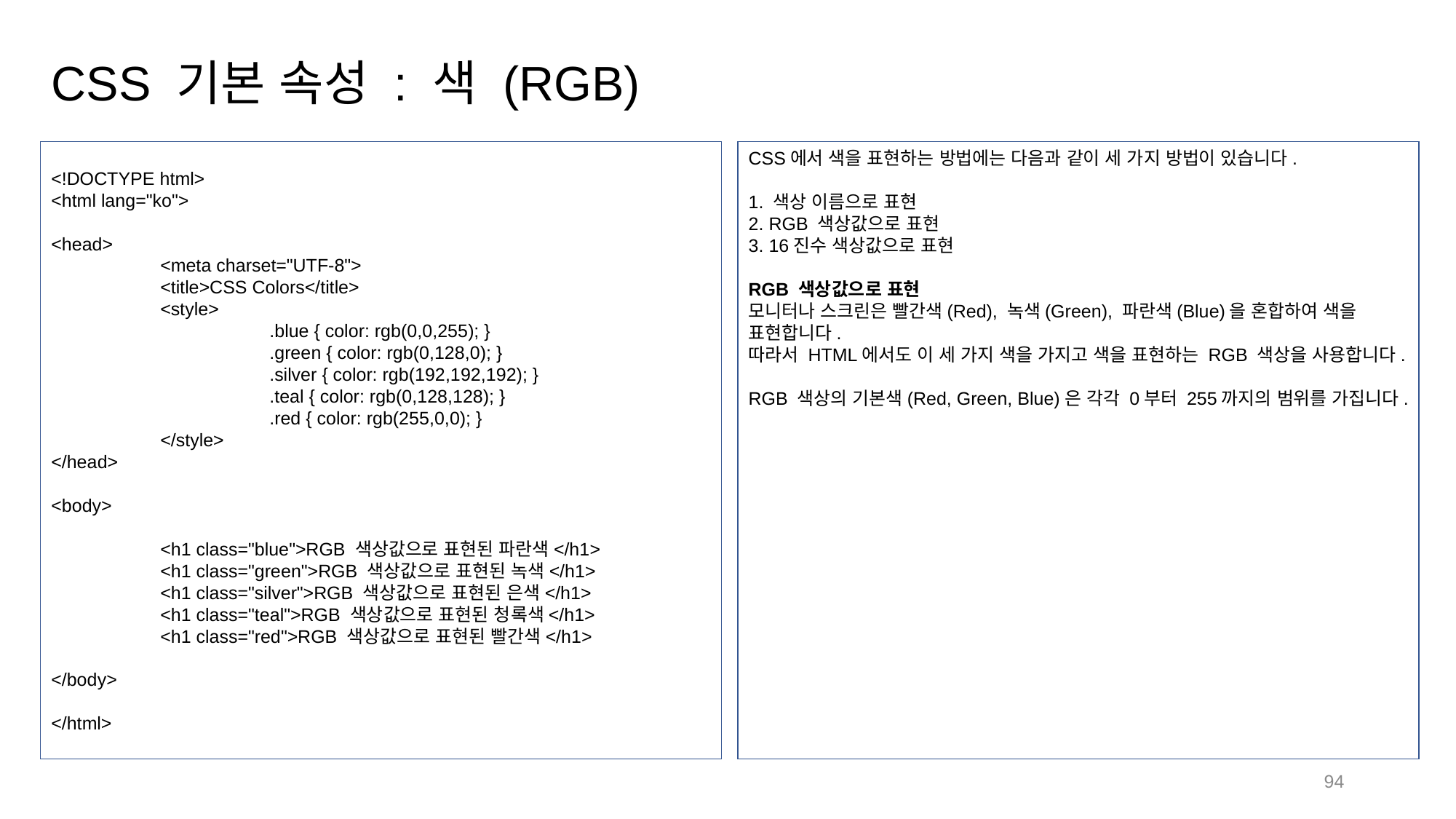

# CSS 기본 속성 : 색 (RGB)
<!DOCTYPE html>
<html lang="ko">

<head>
	<meta charset="UTF-8">
	<title>CSS Colors</title>
	<style>
		.blue { color: rgb(0,0,255); }
		.green { color: rgb(0,128,0); }
		.silver { color: rgb(192,192,192); }
		.teal { color: rgb(0,128,128); }
		.red { color: rgb(255,0,0); }
	</style>
</head>

<body>

	<h1 class="blue">RGB 색상값으로 표현된 파란색</h1>
	<h1 class="green">RGB 색상값으로 표현된 녹색</h1>
	<h1 class="silver">RGB 색상값으로 표현된 은색</h1>
	<h1 class="teal">RGB 색상값으로 표현된 청록색</h1>
	<h1 class="red">RGB 색상값으로 표현된 빨간색</h1>

</body>

</html>
CSS에서 색을 표현하는 방법에는 다음과 같이 세 가지 방법이 있습니다.

1. 색상 이름으로 표현
2. RGB 색상값으로 표현
3. 16진수 색상값으로 표현

RGB 색상값으로 표현
모니터나 스크린은 빨간색(Red), 녹색(Green), 파란색(Blue)을 혼합하여 색을 표현합니다.
따라서 HTML에서도 이 세 가지 색을 가지고 색을 표현하는 RGB 색상을 사용합니다.

RGB 색상의 기본색(Red, Green, Blue)은 각각 0부터 255까지의 범위를 가집니다.
94